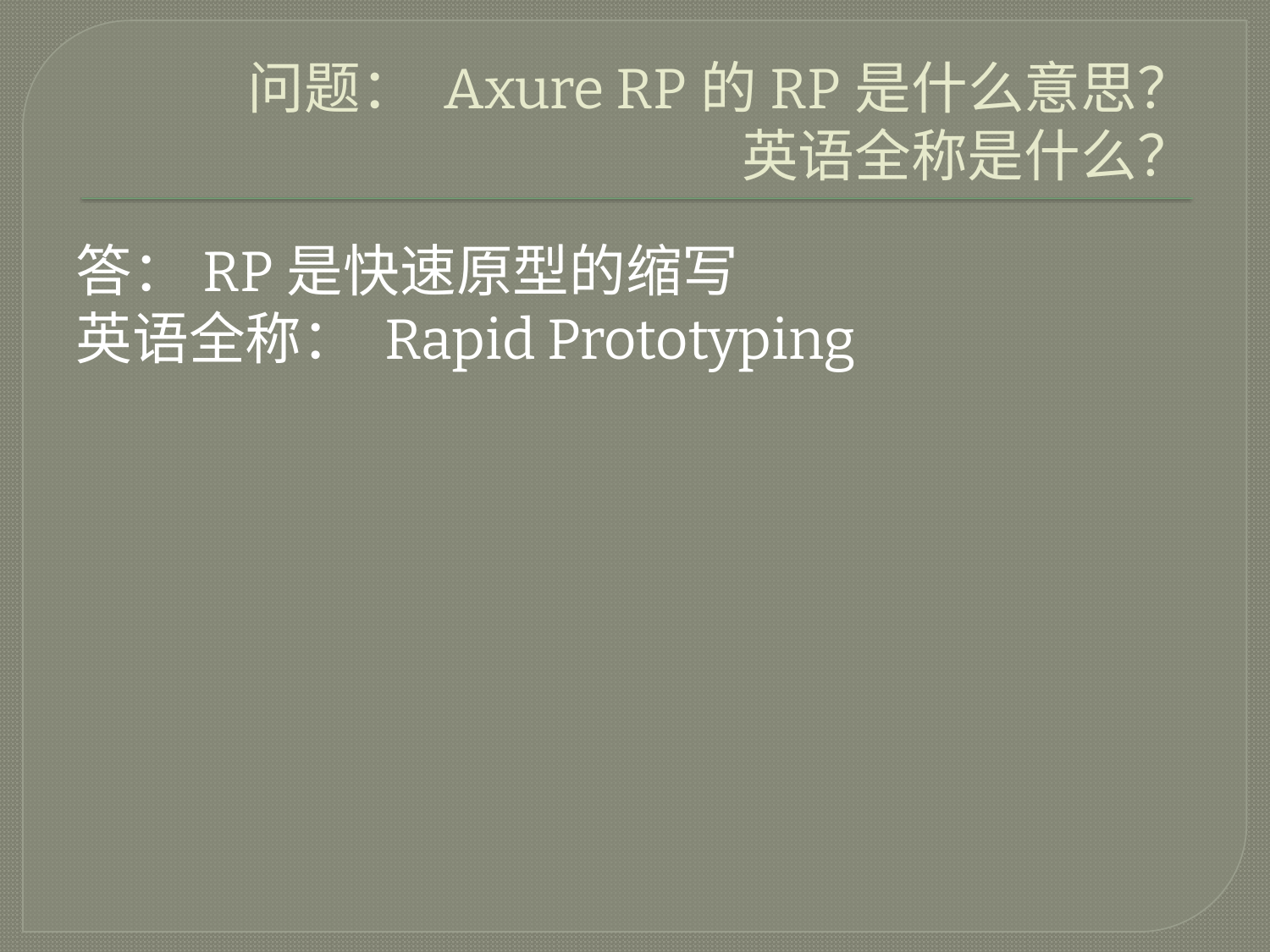

# 问题： Axure RP的RP是什么意思？ 英语全称是什么？
答：RP是快速原型的缩写
英语全称： Rapid Prototyping